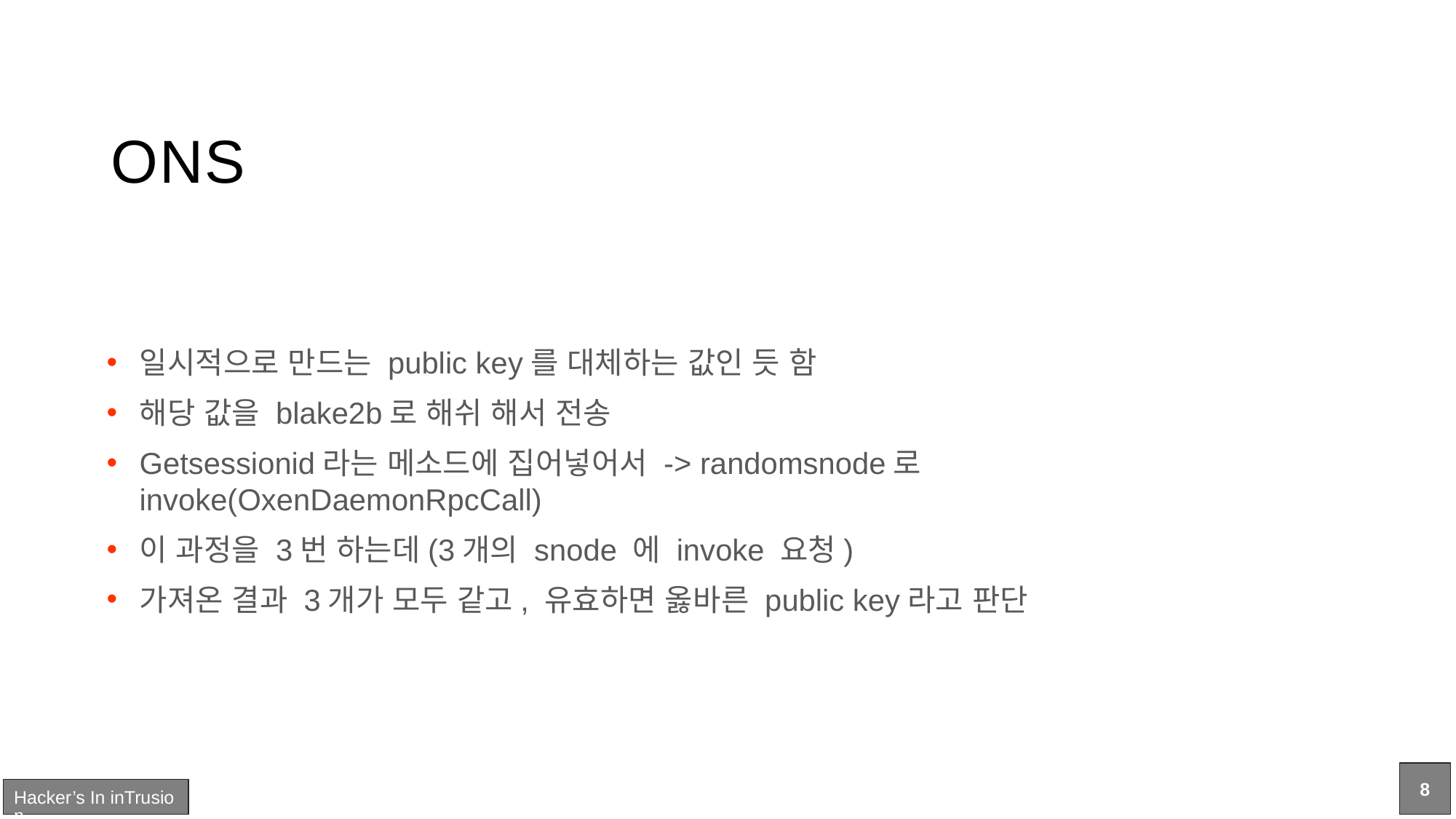

# ONS
일시적으로 만드는 public key를 대체하는 값인 듯 함
해당 값을 blake2b로 해쉬 해서 전송
Getsessionid라는 메소드에 집어넣어서 -> randomsnode로 invoke(OxenDaemonRpcCall)
이 과정을 3번 하는데(3개의 snode 에 invoke 요청)
가져온 결과 3개가 모두 같고, 유효하면 옳바른 public key라고 판단

8
Hacker’s In inTrusion